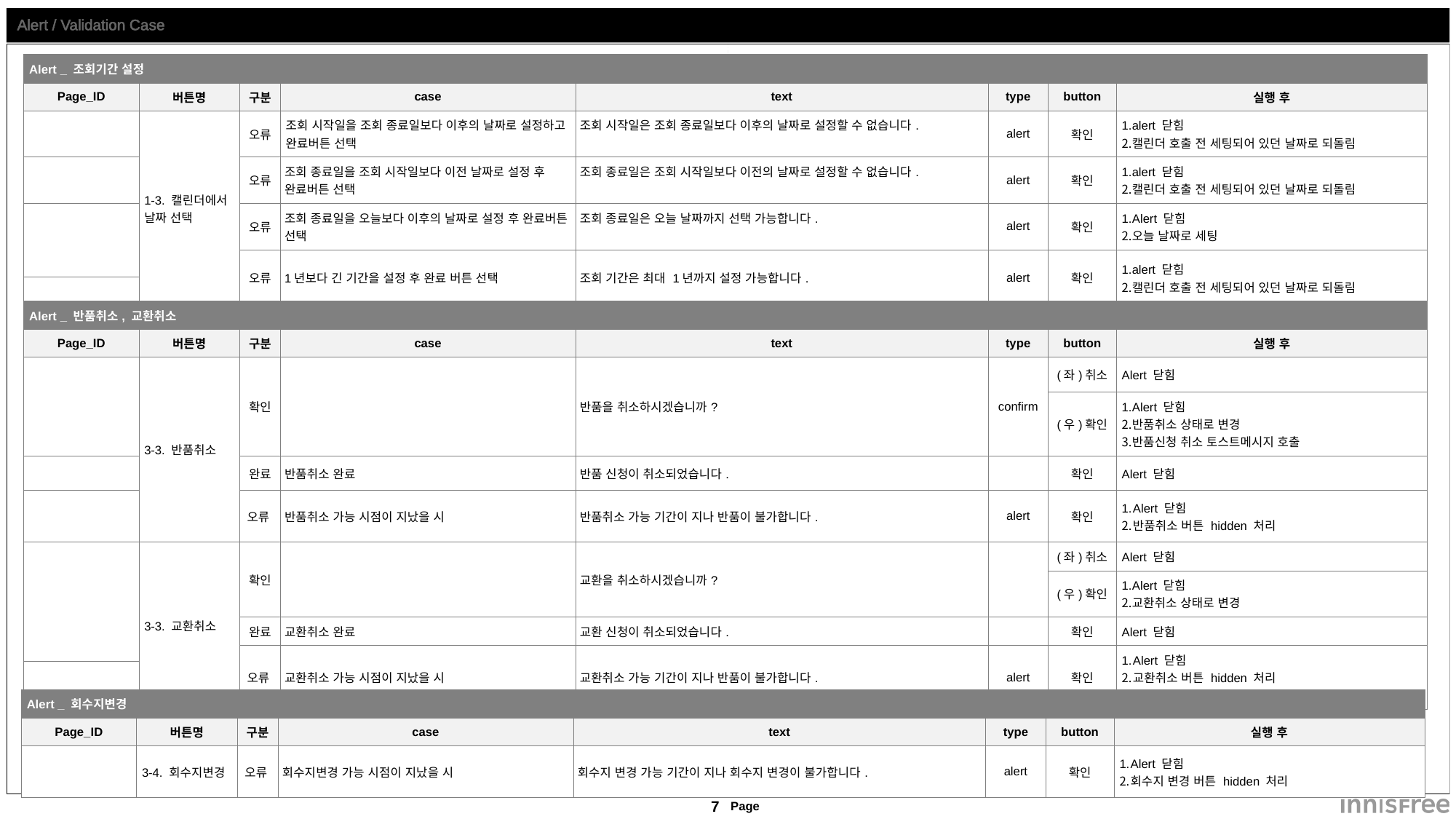

# Alert / Validation Case
| Alert \_ 조회기간 설정 |  |  |  |  |  |  |  |
| --- | --- | --- | --- | --- | --- | --- | --- |
| Page\_ID | 버튼명 | 구분 | case | text | type | button | 실행 후 |
|  | 1-3. 캘린더에서 날짜 선택 | 오류 | 조회 시작일을 조회 종료일보다 이후의 날짜로 설정하고 완료버튼 선택 | 조회 시작일은 조회 종료일보다 이후의 날짜로 설정할 수 없습니다. | alert | 확인 | alert 닫힘 캘린더 호출 전 세팅되어 있던 날짜로 되돌림 |
|  |  | 오류 | 조회 종료일을 조회 시작일보다 이전 날짜로 설정 후 완료버튼 선택 | 조회 종료일은 조회 시작일보다 이전의 날짜로 설정할 수 없습니다. | alert | 확인 | alert 닫힘 캘린더 호출 전 세팅되어 있던 날짜로 되돌림 |
|  |  | 오류 | 조회 종료일을 오늘보다 이후의 날짜로 설정 후 완료버튼 선택 | 조회 종료일은 오늘 날짜까지 선택 가능합니다. | alert | 확인 | Alert 닫힘 오늘 날짜로 세팅 |
|  |  | 오류 | 1년보다 긴 기간을 설정 후 완료 버튼 선택 | 조회 기간은 최대 1년까지 설정 가능합니다. | alert | 확인 | alert 닫힘 캘린더 호출 전 세팅되어 있던 날짜로 되돌림 |
|  |  |  |  |  |  |  |  |
| Alert \_ 반품취소, 교환취소 |  |  |  |  |  |  |  |
| --- | --- | --- | --- | --- | --- | --- | --- |
| Page\_ID | 버튼명 | 구분 | case | text | type | button | 실행 후 |
|  | 3-3. 반품취소 | 확인 |  | 반품을 취소하시겠습니까? | confirm | (좌)취소 | Alert 닫힘 |
|  |  |  |  |  |  | (우)확인 | Alert 닫힘 반품취소 상태로 변경 반품신청 취소 토스트메시지 호출 |
|  |  | 완료 | 반품취소 완료 | 반품 신청이 취소되었습니다. |  | 확인 | Alert 닫힘 |
|  |  | 오류 | 반품취소 가능 시점이 지났을 시 | 반품취소 가능 기간이 지나 반품이 불가합니다. | alert | 확인 | Alert 닫힘 반품취소 버튼 hidden 처리 |
|  | 3-3. 교환취소 | 확인 |  | 교환을 취소하시겠습니까? |  | (좌)취소 | Alert 닫힘 |
|  |  |  |  |  |  | (우)확인 | Alert 닫힘 교환취소 상태로 변경 |
|  |  | 완료 | 교환취소 완료 | 교환 신청이 취소되었습니다. |  | 확인 | Alert 닫힘 |
|  |  | 오류 | 교환취소 가능 시점이 지났을 시 | 교환취소 가능 기간이 지나 반품이 불가합니다. | alert | 확인 | Alert 닫힘 교환취소 버튼 hidden 처리 교환신청 취소 토스트메시지 호출 |
|  |  |  |  |  |  |  |  |
| Alert \_ 회수지변경 |  |  |  |  |  |  |  |
| --- | --- | --- | --- | --- | --- | --- | --- |
| Page\_ID | 버튼명 | 구분 | case | text | type | button | 실행 후 |
|  | 3-4. 회수지변경 | 오류 | 회수지변경 가능 시점이 지났을 시 | 회수지 변경 가능 기간이 지나 회수지 변경이 불가합니다. | alert | 확인 | Alert 닫힘 회수지 변경 버튼 hidden 처리 |